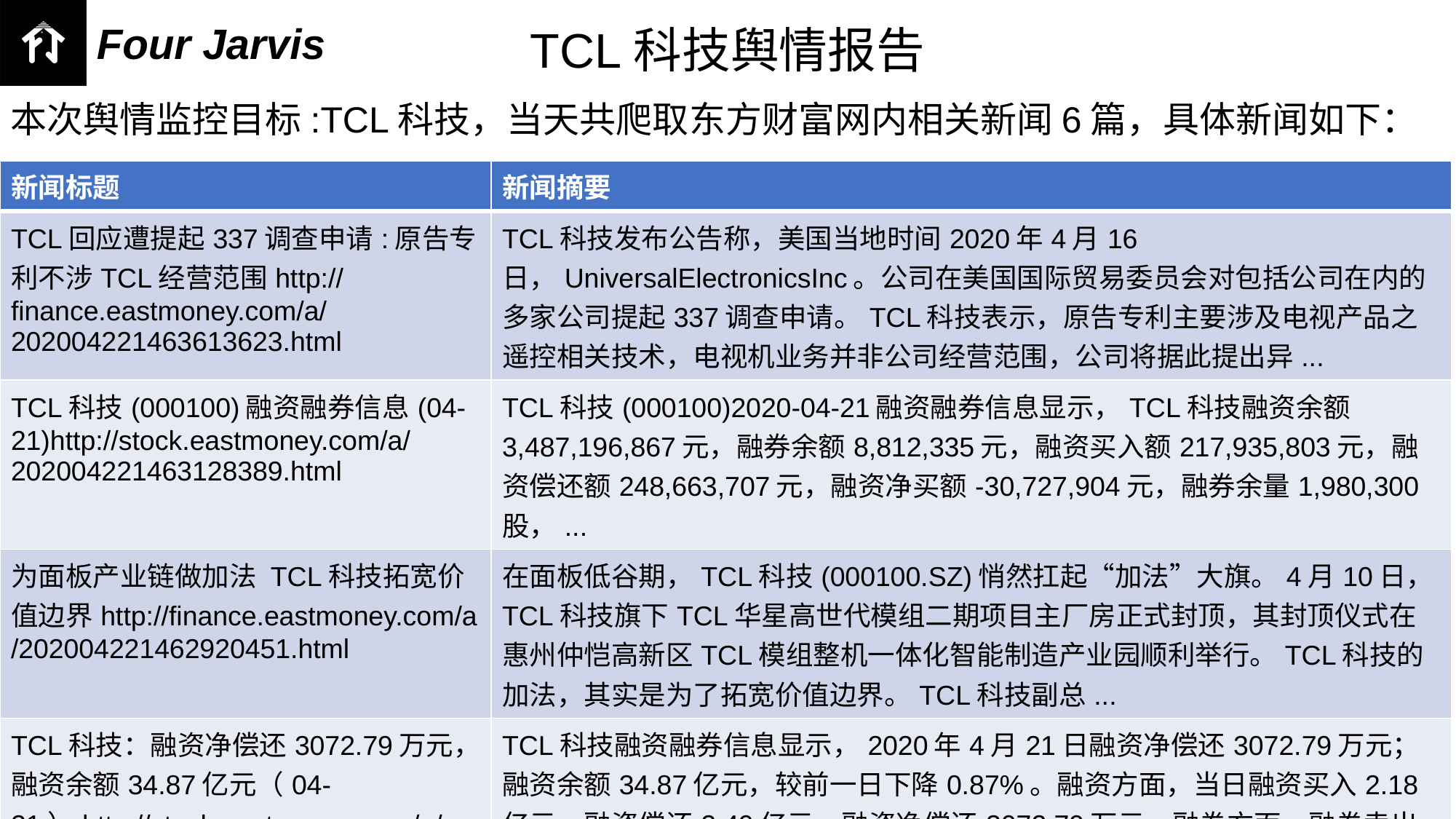

TCL科技舆情报告
本次舆情监控目标:TCL科技，当天共爬取东方财富网内相关新闻6篇，具体新闻如下：
| 新闻标题 | 新闻摘要 |
| --- | --- |
| TCL回应遭提起337调查申请:原告专利不涉TCL经营范围http://finance.eastmoney.com/a/202004221463613623.html | TCL科技发布公告称，美国当地时间2020年4月16日，UniversalElectronicsInc。公司在美国国际贸易委员会对包括公司在内的多家公司提起337调查申请。TCL科技表示，原告专利主要涉及电视产品之遥控相关技术，电视机业务并非公司经营范围，公司将据此提出异... |
| TCL科技(000100)融资融券信息(04-21)http://stock.eastmoney.com/a/202004221463128389.html | TCL科技(000100)2020-04-21融资融券信息显示，TCL科技融资余额3,487,196,867元，融券余额8,812,335元，融资买入额217,935,803元，融资偿还额248,663,707元，融资净买额-30,727,904元，融券余量1,980,300股，... |
| 为面板产业链做加法 TCL科技拓宽价值边界http://finance.eastmoney.com/a/202004221462920451.html | 在面板低谷期，TCL科技(000100.SZ)悄然扛起“加法”大旗。4月10日，TCL科技旗下TCL华星高世代模组二期项目主厂房正式封顶，其封顶仪式在惠州仲恺高新区TCL模组整机一体化智能制造产业园顺利举行。TCL科技的加法，其实是为了拓宽价值边界。TCL科技副总... |
| TCL科技：融资净偿还3072.79万元，融资余额34.87亿元（04-21）http://stock.eastmoney.com/a/202004221462853771.html | TCL科技融资融券信息显示，2020年4月21日融资净偿还3072.79万元；融资余额34.87亿元，较前一日下降0.87%。融资方面，当日融资买入2.18亿元，融资偿还2.49亿元，融资净偿还3072.79万元。融券方面，融券卖出23.81万股，融券偿还167.23万股，融券余... |
| TCL科技回应遭提起337调查申请：原告专利不涉公司经营范围http://finance.eastmoney.com/a/202004221462729487.html | TCL科技(000100)4月22日早间公告，UniversalElectronicsInc。公司在美国国际贸易委员会对包括公司在内的多家公司提起337调查申请。TCL科技表示，原告专利主要涉及电视产品之遥控相关技术，电视机业务并非公司经营范围，公司将据此提出异议及抗辩，此... |
| 整合大幕开启 全球LCD市场格局重构http://finance.eastmoney.com/a/202004221462710172.html | “预计今年、明年整个半导体显示行业会存在比较多的并购重组的机会。”TCL科技董事长李东生近日在媒体交流会上表达了这一观点。当下，全球LCD市场的整合大幕正随着三星苏州线以及南京中电熊猫项目的竞购拉开，这也预示着全球显示行业重组整合加快，产业集中度进一步提高。国内LC... |